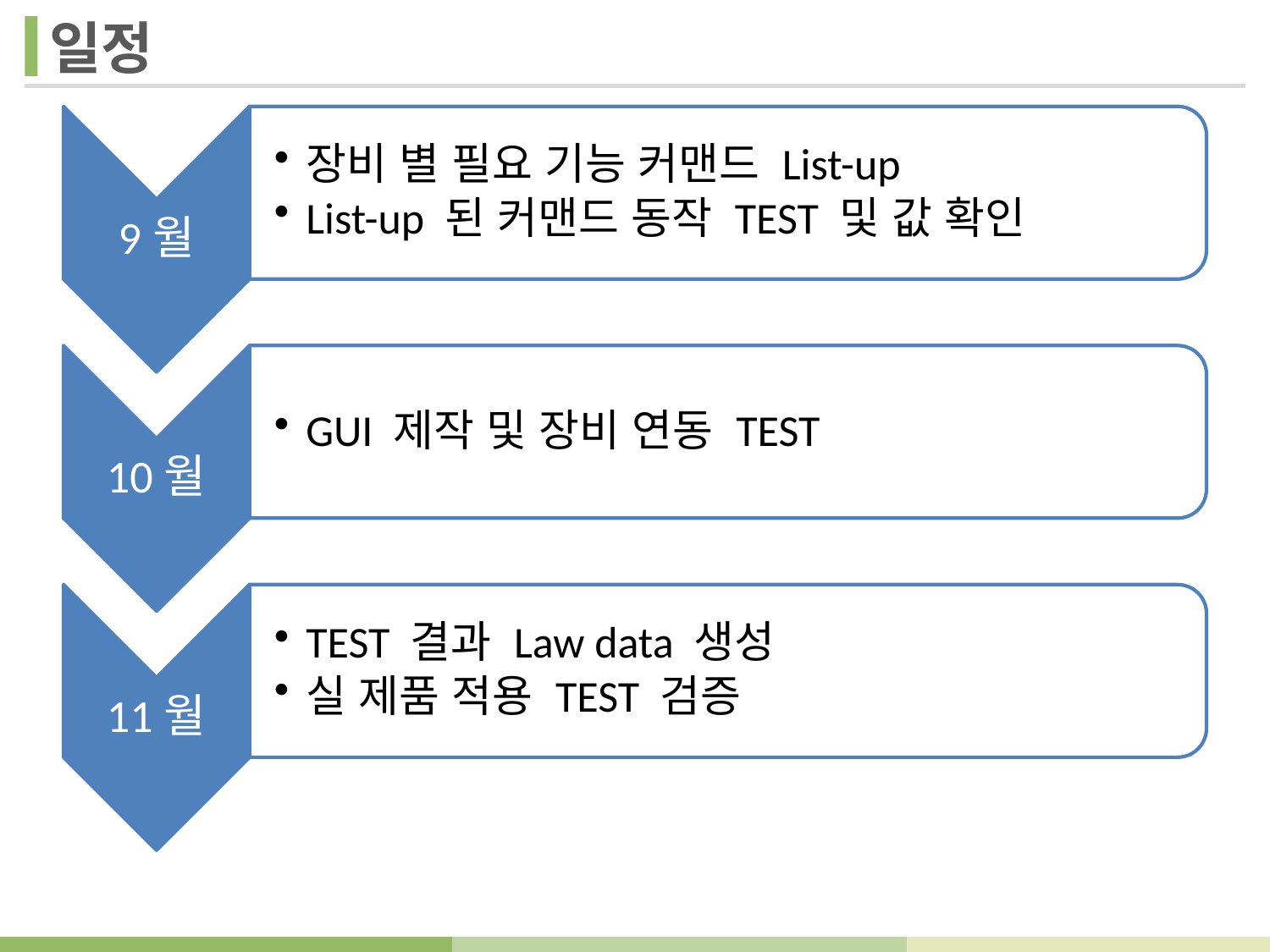

# 일정
9월
장비 별 필요 기능 커맨드 List-up
List-up 된 커맨드 동작 TEST 및 값 확인
10월
GUI 제작 및 장비 연동 TEST
11월
TEST 결과 Law data 생성
실 제품 적용 TEST 검증